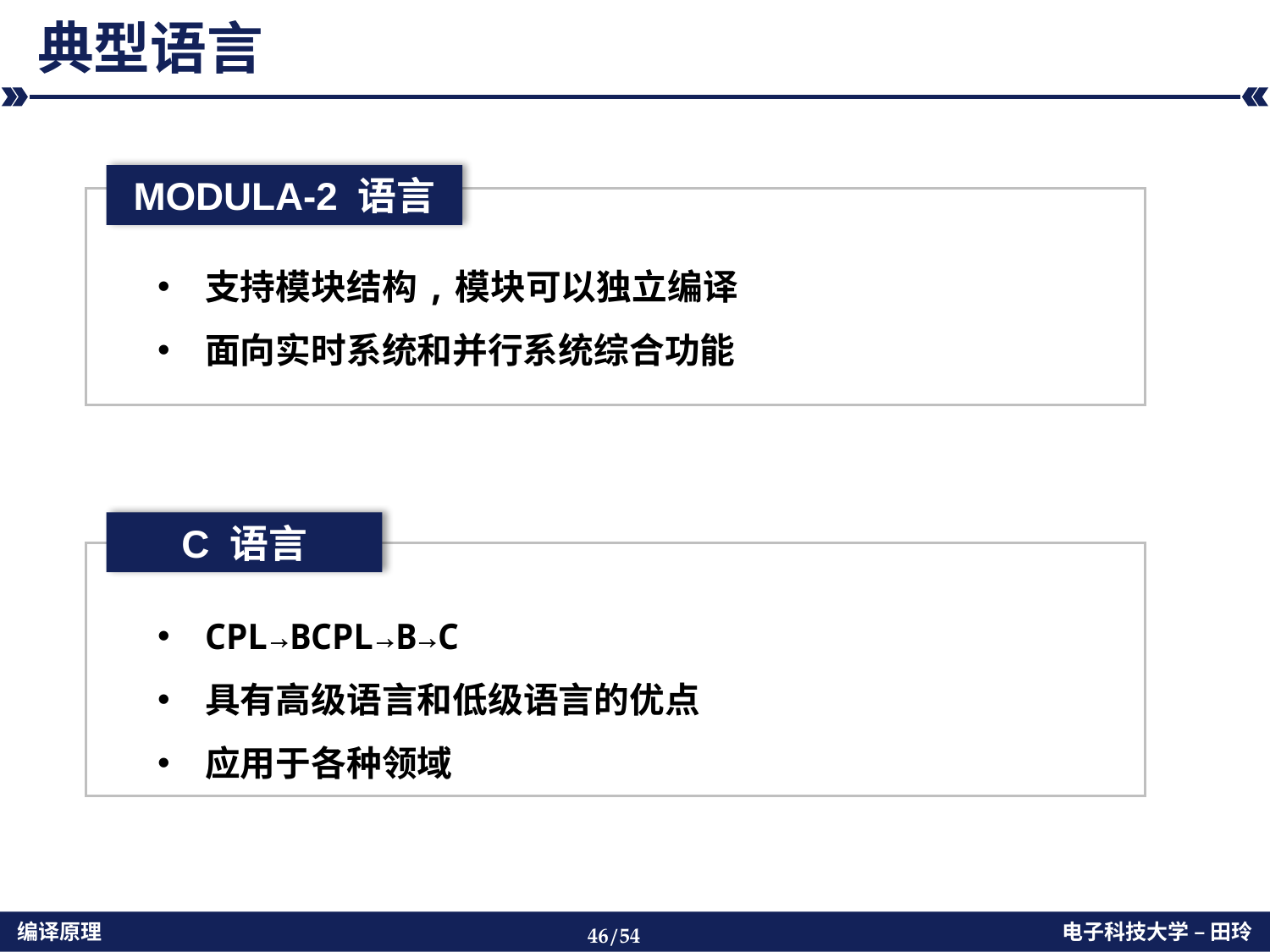

# 典型语言
MODULA-2 语言

支持模块结构,模块可以独立编译
面向实时系统和并行系统综合功能
C 语言

CPL→BCPL→B→C
具有高级语言和低级语言的优点
应用于各种领域